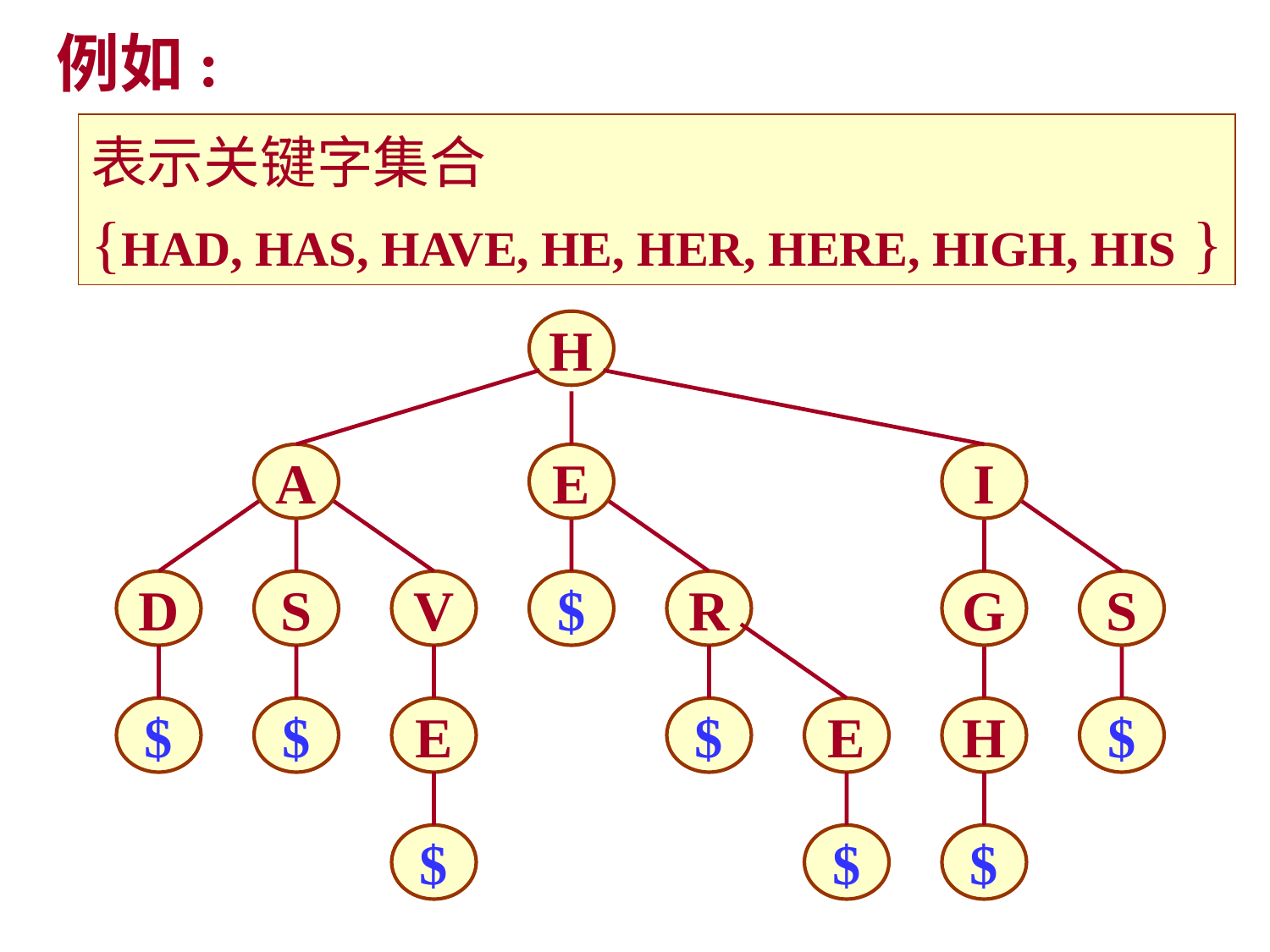

例如:
表示关键字集合
{HAD, HAS, HAVE, HE, HER, HERE, HIGH, HIS }
H

A
E
I

D
S
V

$
R

G
S

E

$

$

$

E

$

$

H

$

$